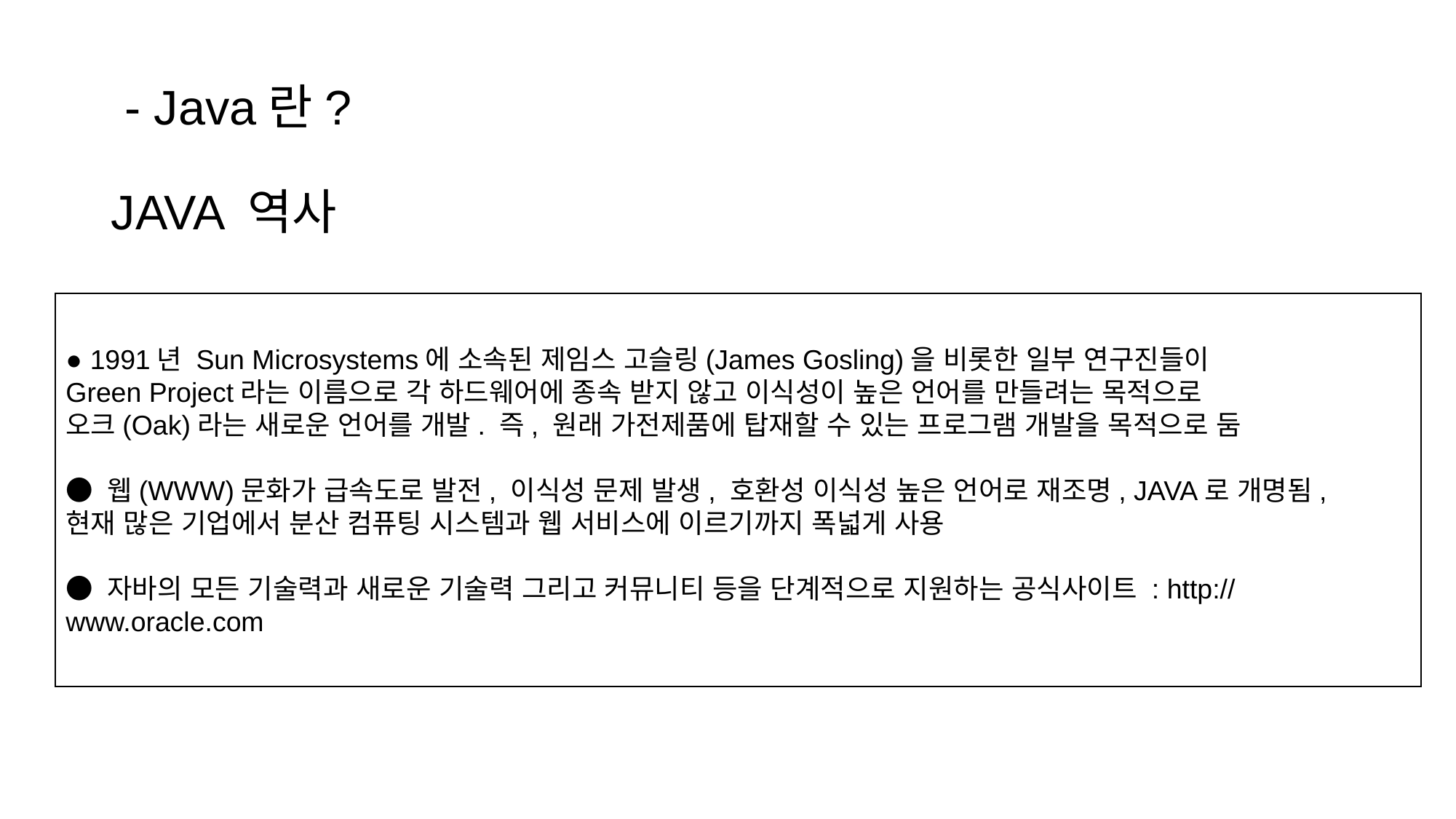

# - Java란? JAVA 역사
● 1991년 Sun Microsystems에 소속된 제임스 고슬링(James Gosling)을 비롯한 일부 연구진들이
Green Project라는 이름으로 각 하드웨어에 종속 받지 않고 이식성이 높은 언어를 만들려는 목적으로
오크(Oak)라는 새로운 언어를 개발. 즉, 원래 가전제품에 탑재할 수 있는 프로그램 개발을 목적으로 둠

● 웹(WWW)문화가 급속도로 발전, 이식성 문제 발생, 호환성 이식성 높은 언어로 재조명, JAVA로 개명됨,
현재 많은 기업에서 분산 컴퓨팅 시스템과 웹 서비스에 이르기까지 폭넓게 사용

● 자바의 모든 기술력과 새로운 기술력 그리고 커뮤니티 등을 단계적으로 지원하는 공식사이트 : http://www.oracle.com